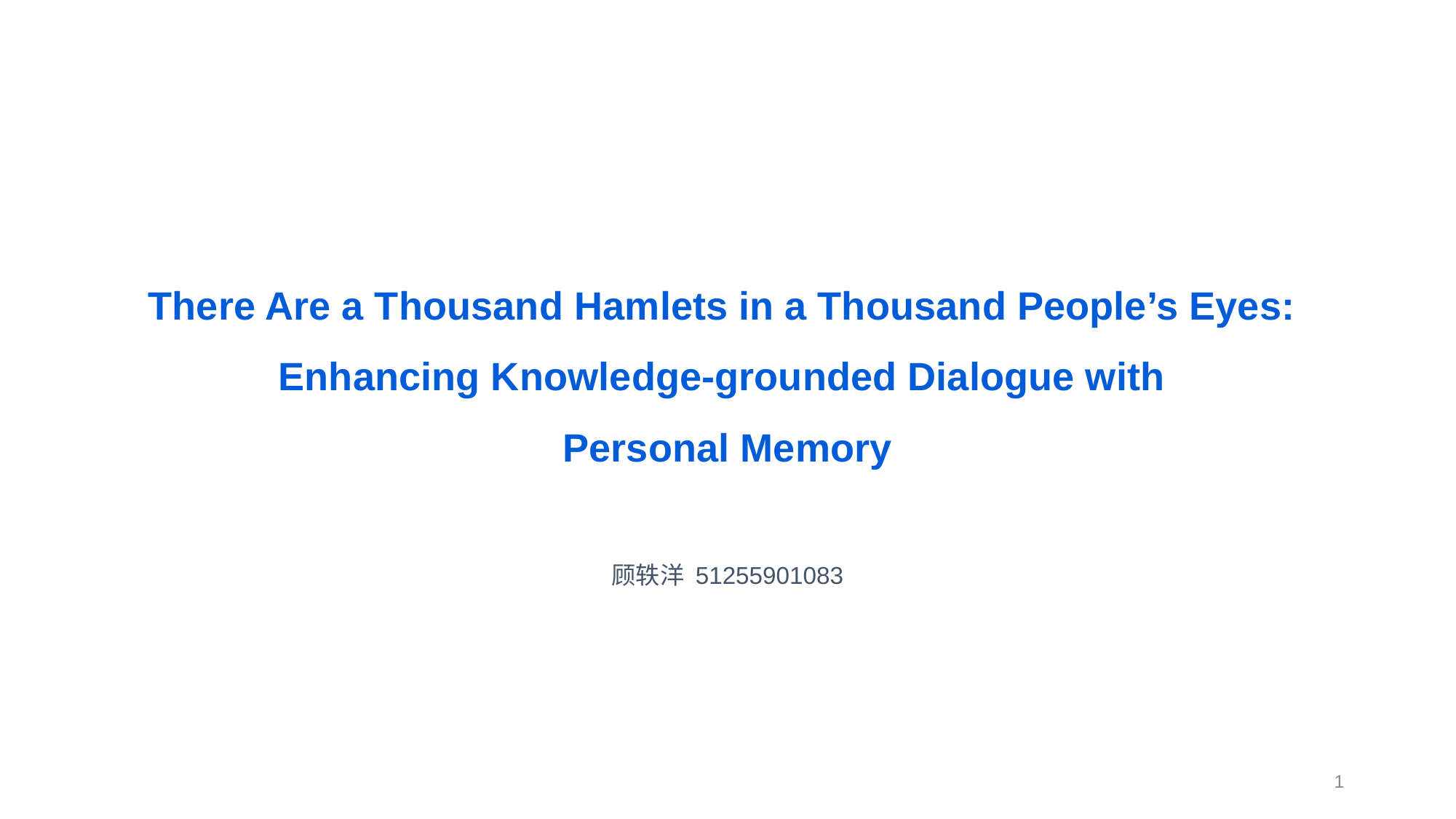

There Are a Thousand Hamlets in a Thousand People’s Eyes:
Enhancing Knowledge-grounded Dialogue with
Personal Memory
顾轶洋 51255901083
1